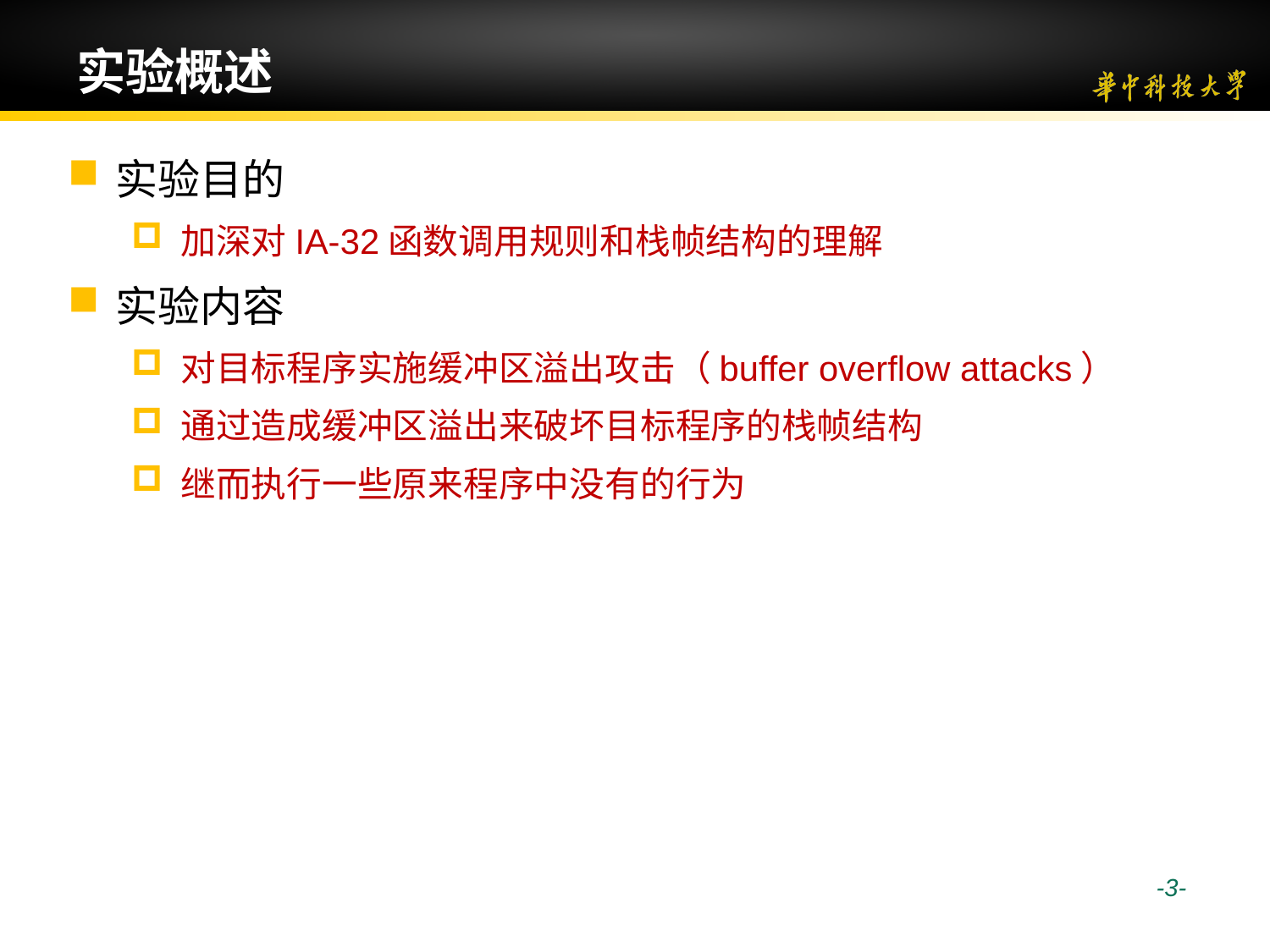

# 实验概述
实验目的
加深对IA-32函数调用规则和栈帧结构的理解
实验内容
对目标程序实施缓冲区溢出攻击（buffer overflow attacks）
通过造成缓冲区溢出来破坏目标程序的栈帧结构
继而执行一些原来程序中没有的行为

 -3-